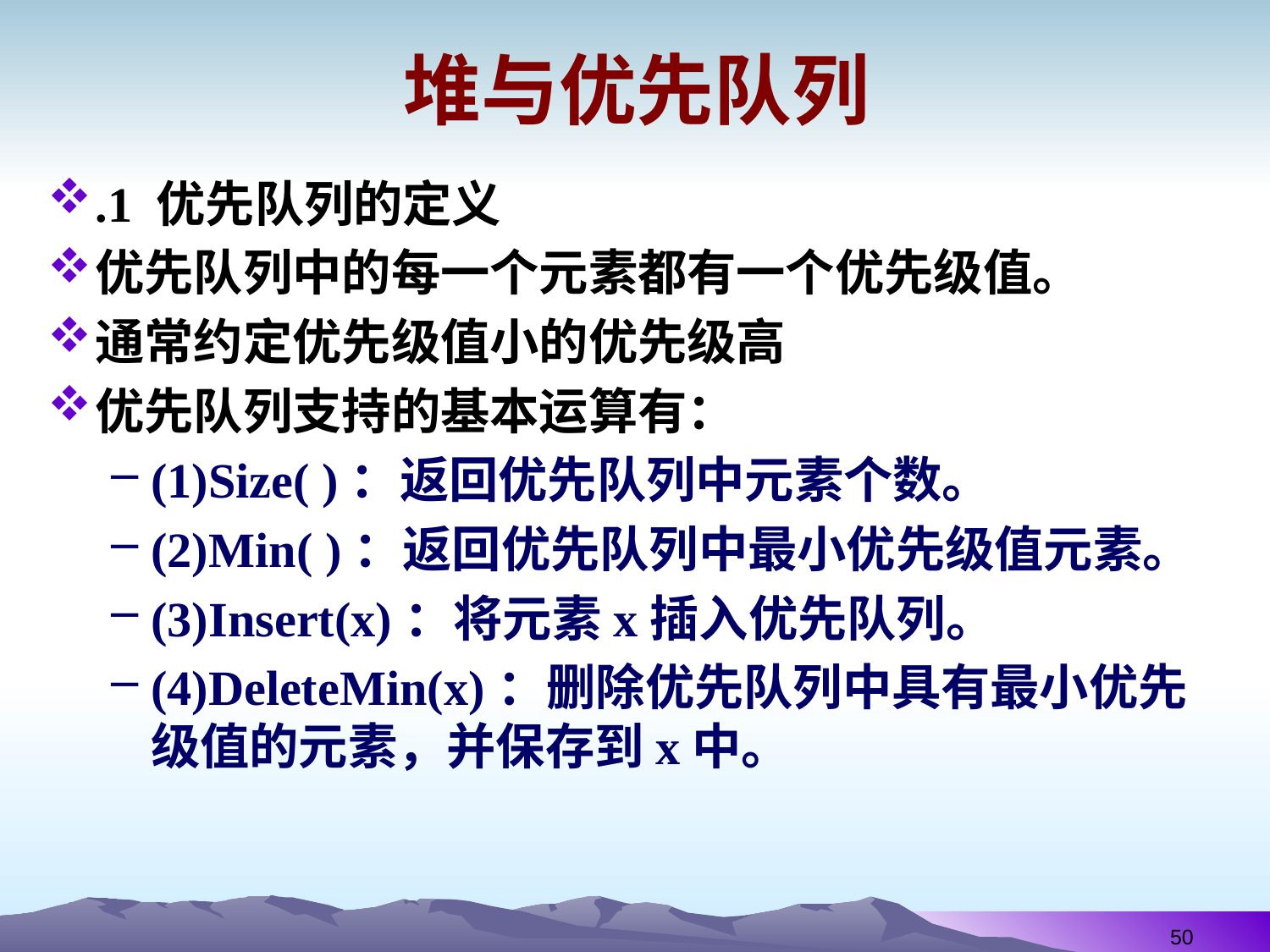

# 堆与优先队列
.1 优先队列的定义
优先队列中的每一个元素都有一个优先级值。
通常约定优先级值小的优先级高
优先队列支持的基本运算有：
(1)Size( )：返回优先队列中元素个数。
(2)Min( )：返回优先队列中最小优先级值元素。
(3)Insert(x)：将元素x插入优先队列。
(4)DeleteMin(x)：删除优先队列中具有最小优先级值的元素，并保存到x中。

50